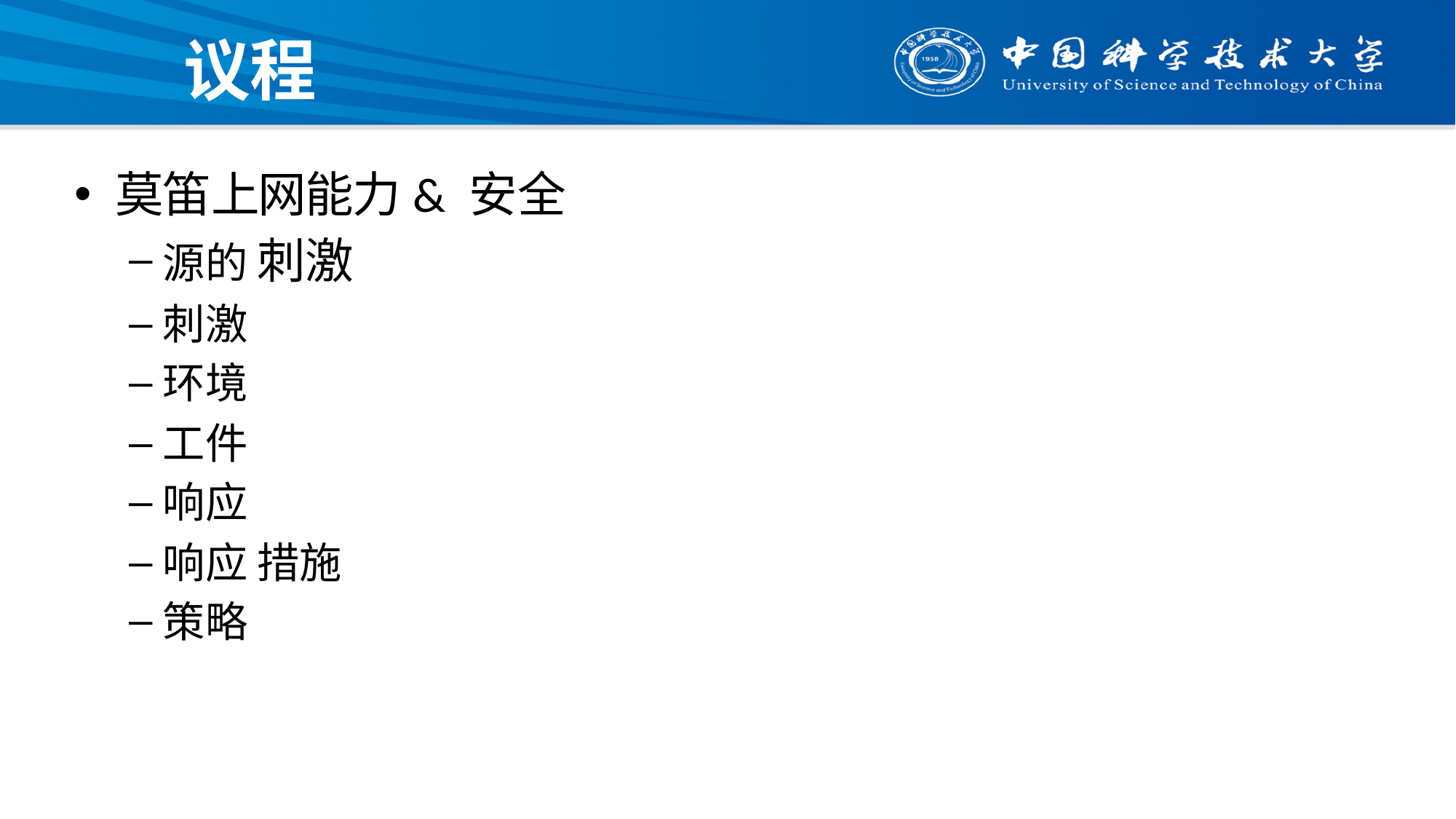

# 议程
莫笛上网能力& 安全
源的 刺激
刺激
环境
工件
响应
响应 措施
策略